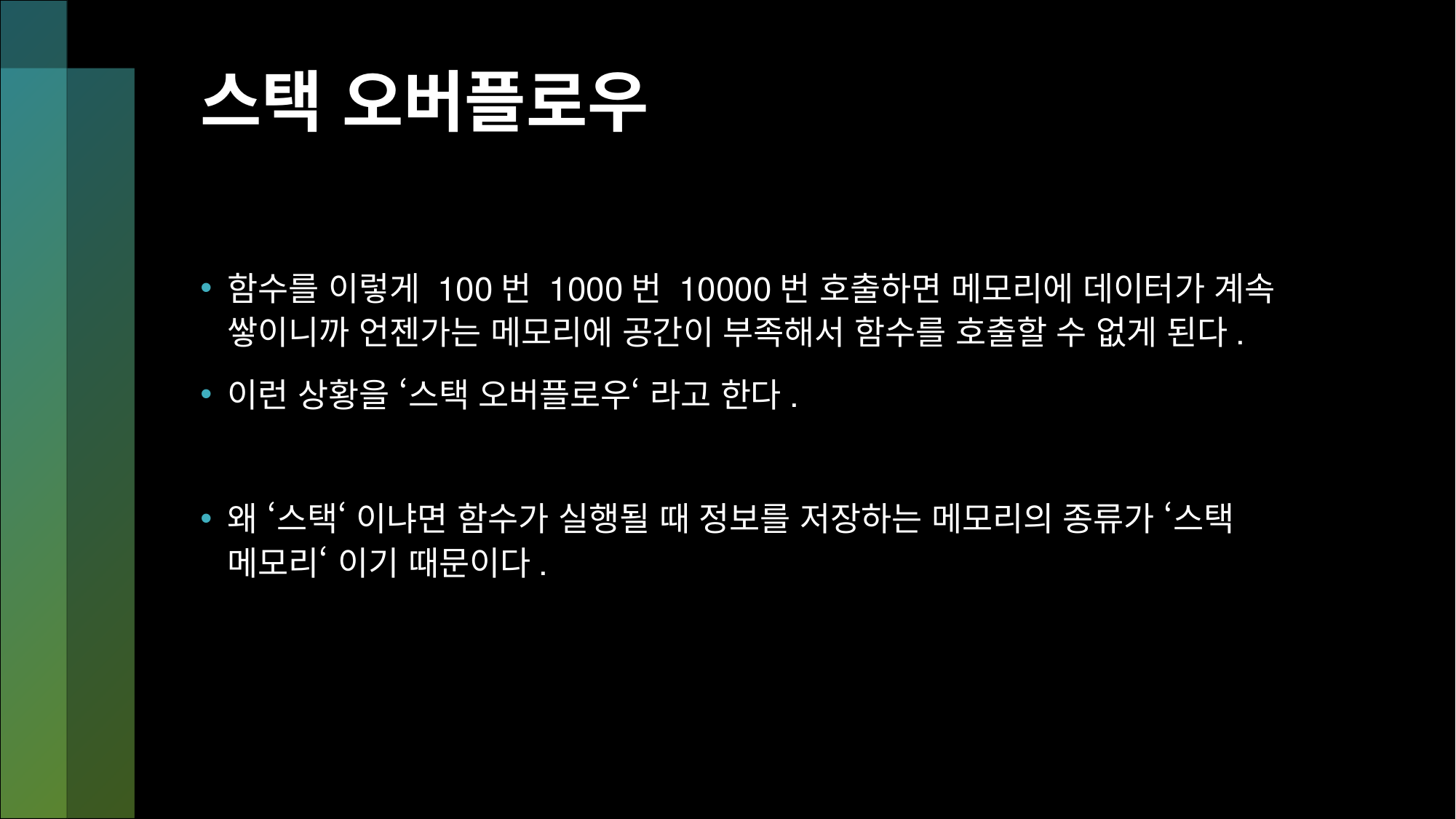

# 스택 오버플로우
함수를 이렇게 100번 1000번 10000번 호출하면 메모리에 데이터가 계속 쌓이니까 언젠가는 메모리에 공간이 부족해서 함수를 호출할 수 없게 된다.
이런 상황을 ‘스택 오버플로우‘ 라고 한다.

왜 ‘스택‘ 이냐면 함수가 실행될 때 정보를 저장하는 메모리의 종류가 ‘스택 메모리‘ 이기 때문이다.